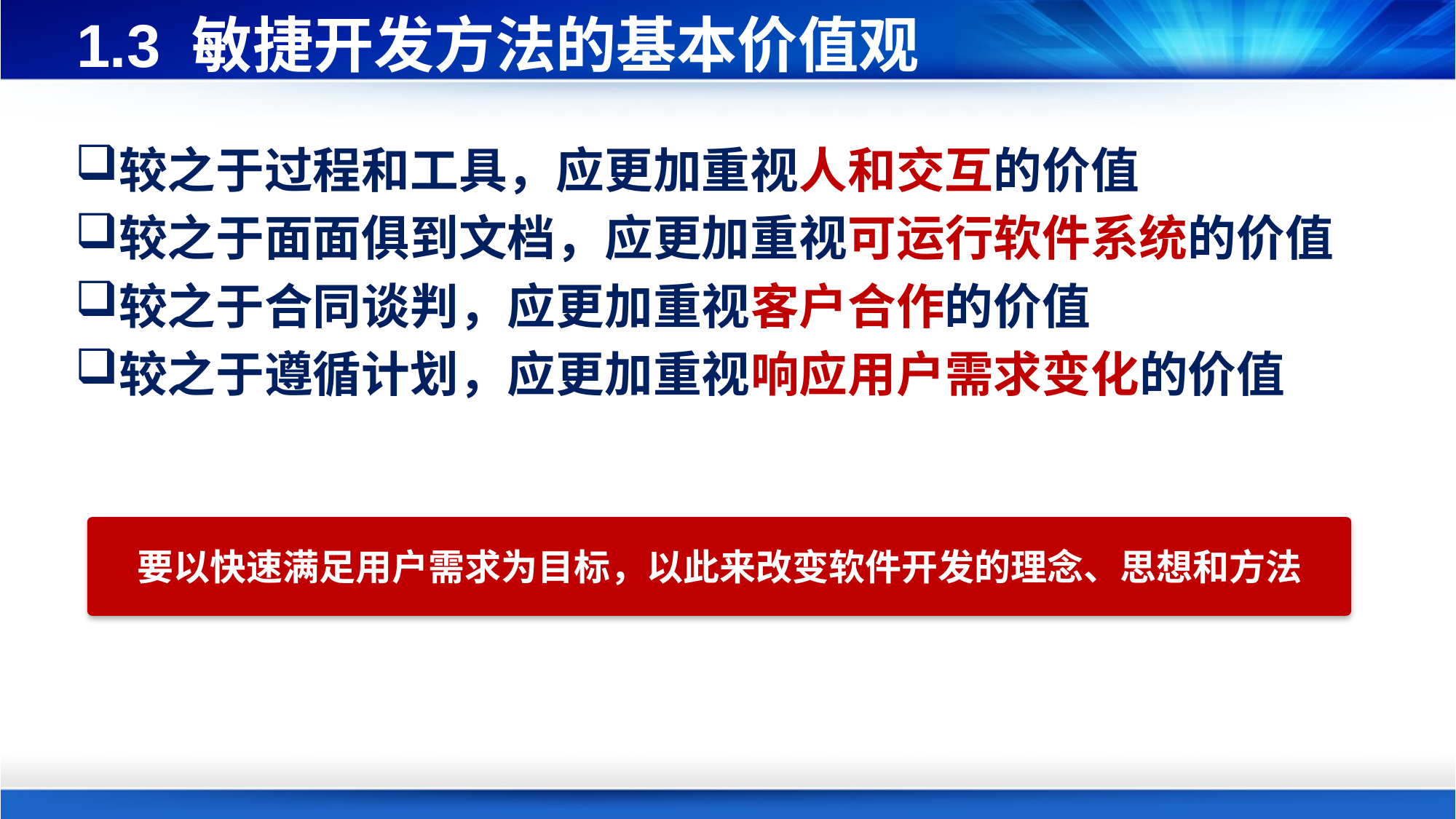

# 1.3 敏捷开发方法的基本价值观
较之于过程和工具，应更加重视人和交互的价值
较之于面面俱到文档，应更加重视可运行软件系统的价值
较之于合同谈判，应更加重视客户合作的价值
较之于遵循计划，应更加重视响应用户需求变化的价值
要以快速满足用户需求为目标，以此来改变软件开发的理念、思想和方法